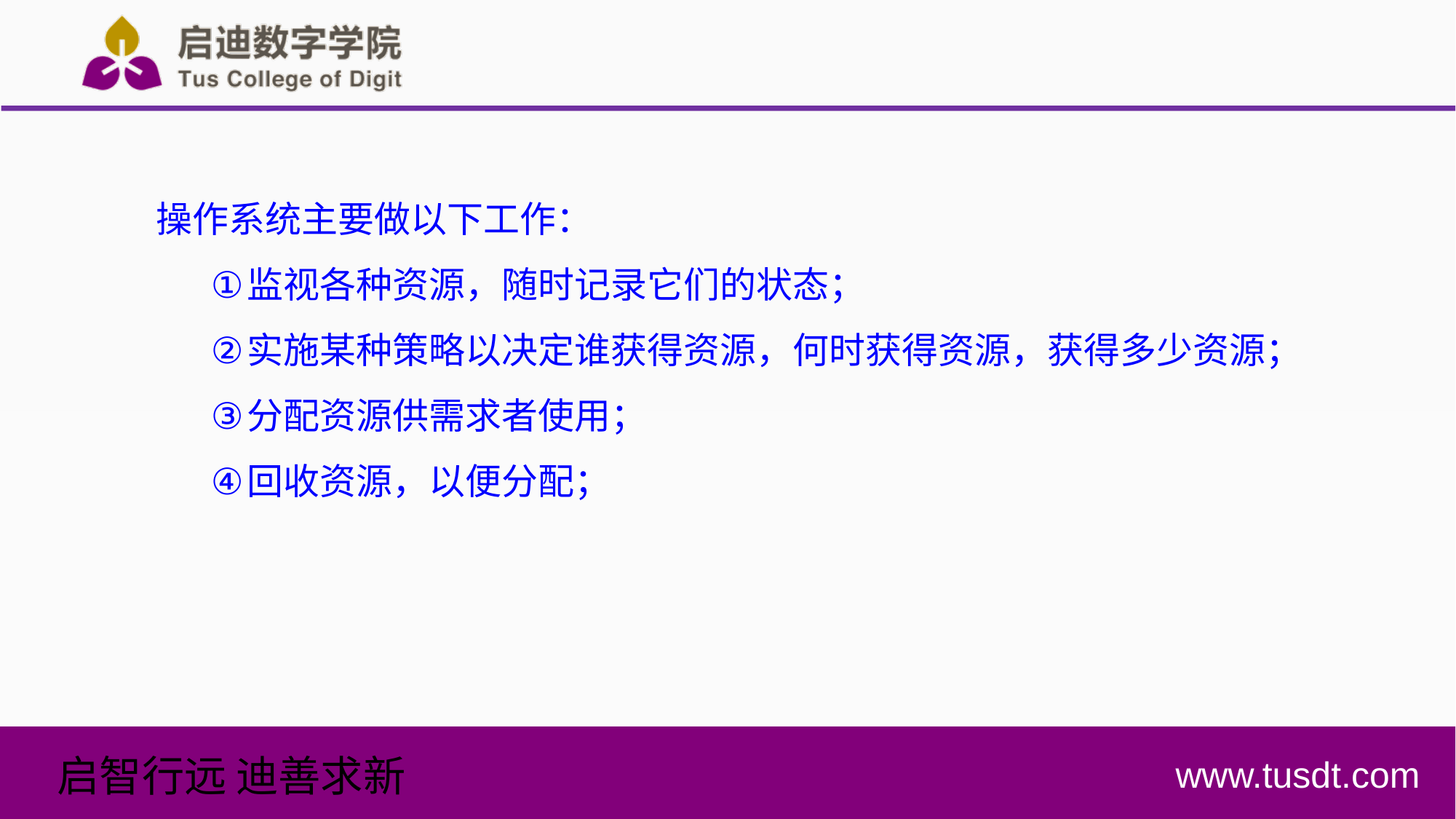

操作系统主要做以下工作：
监视各种资源，随时记录它们的状态；
实施某种策略以决定谁获得资源，何时获得资源，获得多少资源；
分配资源供需求者使用；
回收资源，以便分配；